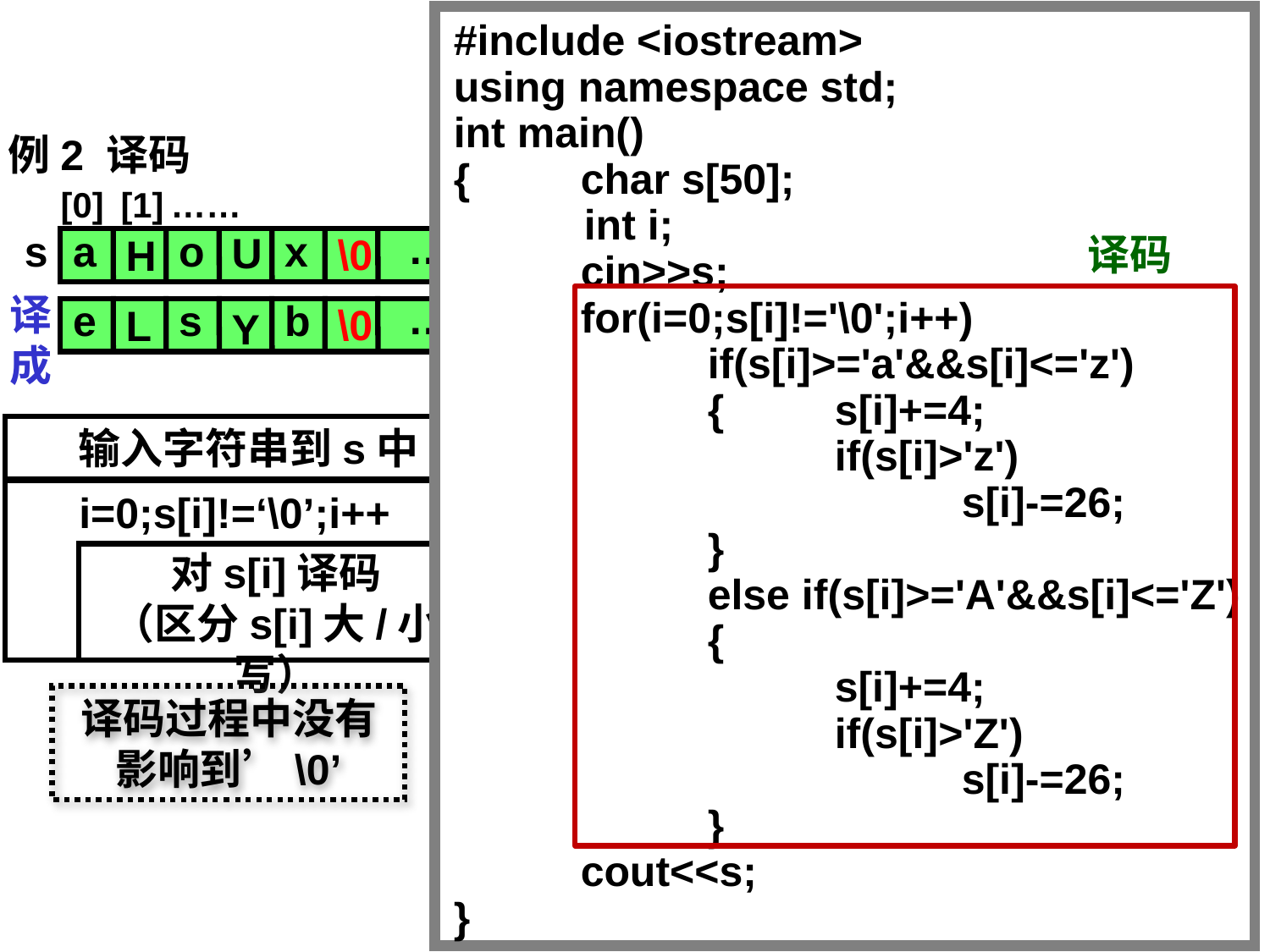

#include <iostream>
using namespace std;
int main()
{	char s[50];
           int i;
	cin>>s;
	for(i=0;s[i]!='\0';i++)
		if(s[i]>='a'&&s[i]<='z')
		{	s[i]+=4;
			if(s[i]>'z')
				s[i]-=26;
		}
		else if(s[i]>='A'&&s[i]<='Z')
		{
			s[i]+=4;
			if(s[i]>'Z')
				s[i]-=26;
		}
	cout<<s;
}
例2 译码
[0]
[1]
……
…

s
a
o
x
U
\0
译码
H
译成
…

e
s
b
\0
L
Y
输入字符串到s中

i=0;s[i]!=‘\0’;i++
对s[i]译码
（区分s[i]大/小写）

译码过程中没有影响到’\0’